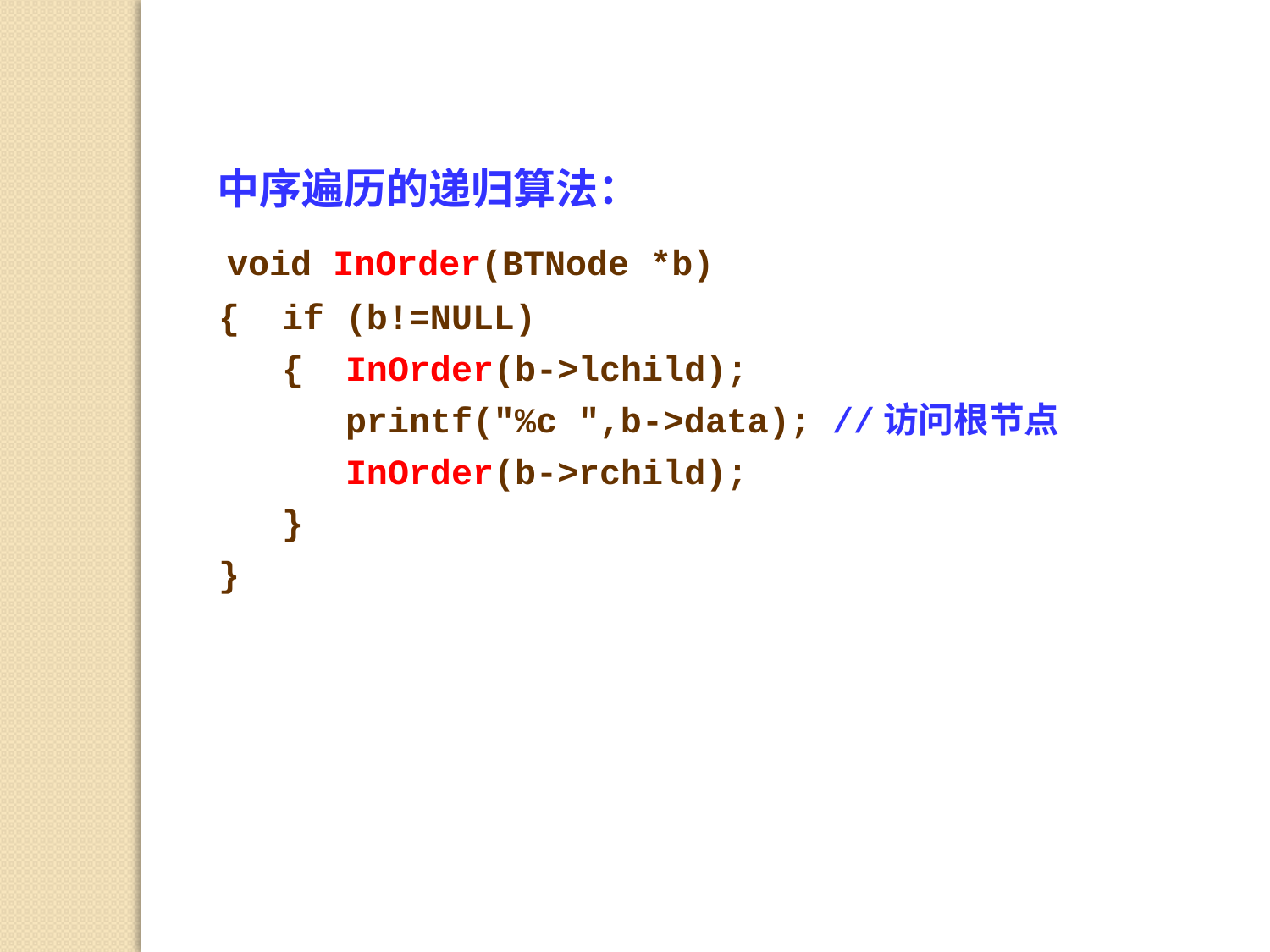

中序遍历的递归算法：
 void InOrder(BTNode *b)
 {  if (b!=NULL)
    {  InOrder(b->lchild);
	 printf("%c ",b->data); //访问根节点
	 InOrder(b->rchild);
    }
 }